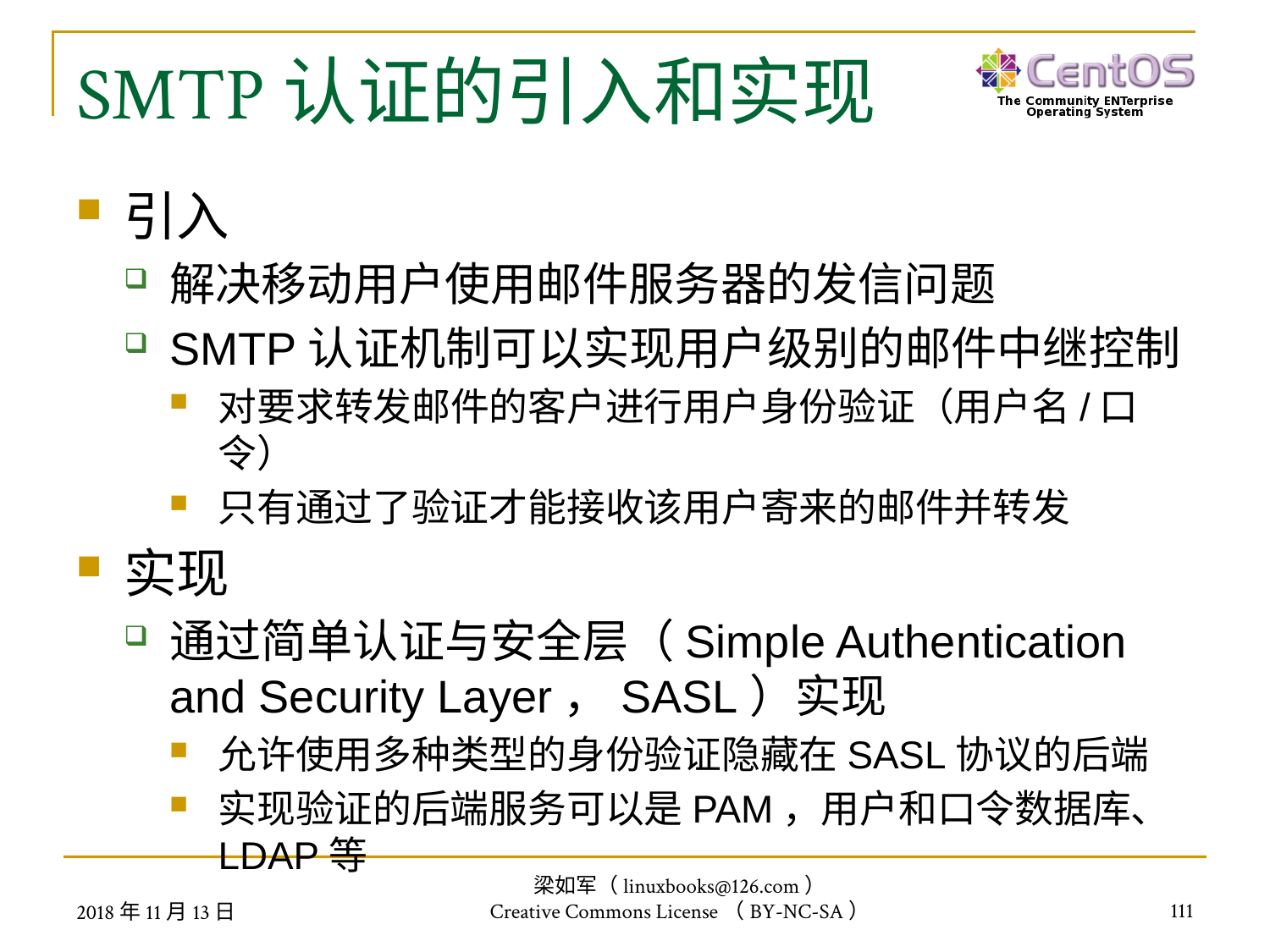

# SMTP认证的引入和实现
引入
解决移动用户使用邮件服务器的发信问题
SMTP认证机制可以实现用户级别的邮件中继控制
对要求转发邮件的客户进行用户身份验证（用户名/口令）
只有通过了验证才能接收该用户寄来的邮件并转发
实现
通过简单认证与安全层（Simple Authentication and Security Layer，SASL）实现
允许使用多种类型的身份验证隐藏在SASL协议的后端
实现验证的后端服务可以是PAM，用户和口令数据库、LDAP等
梁如军（linuxbooks@126.com）
Creative Commons License（BY-NC-SA）
2018年11月13日
111